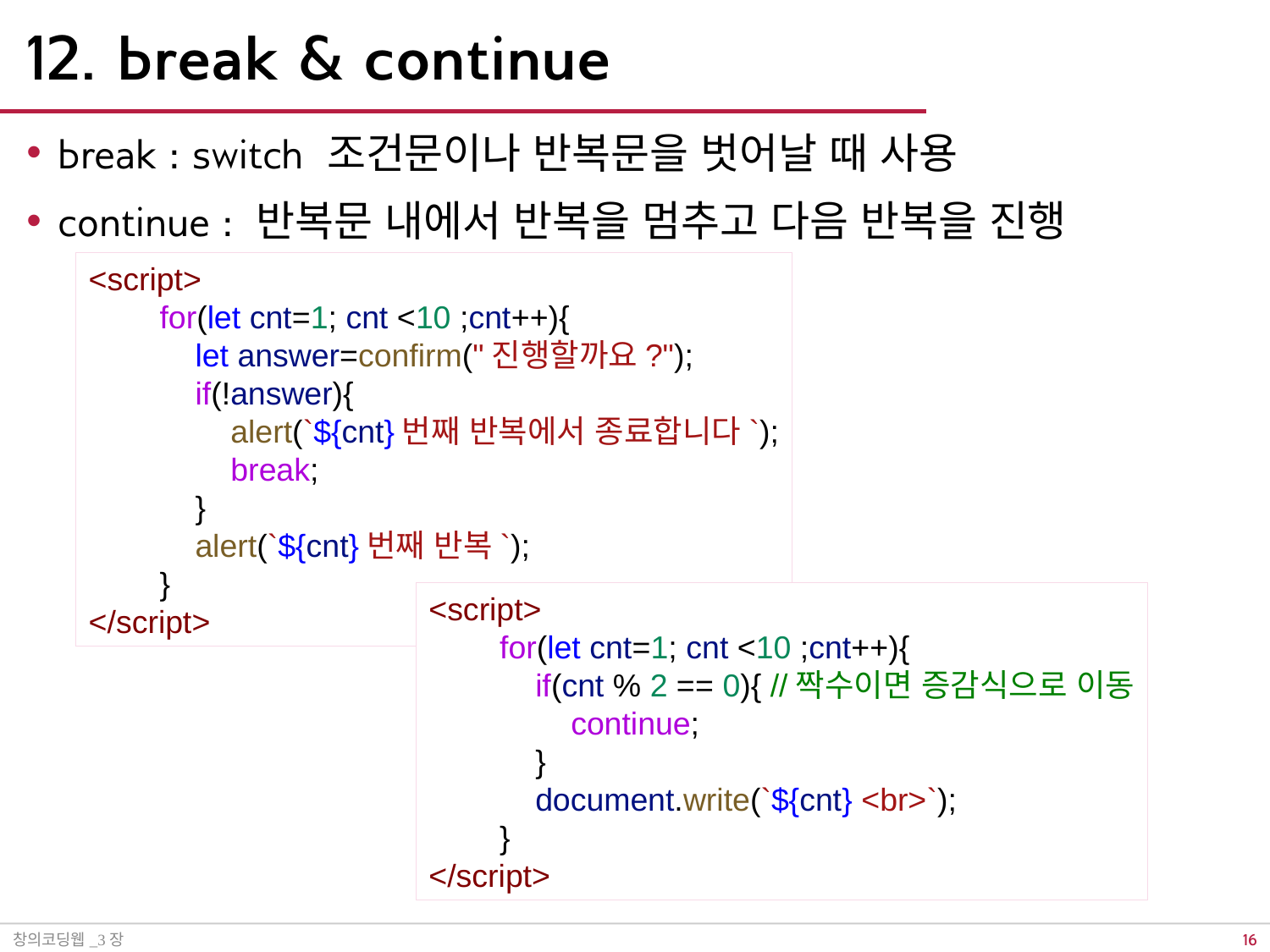

# 12. break & continue
break : switch 조건문이나 반복문을 벗어날 때 사용
continue : 반복문 내에서 반복을 멈추고 다음 반복을 진행
<script>
        for(let cnt=1; cnt <10 ;cnt++){
            let answer=confirm("진행할까요?");
            if(!answer){
                alert(`${cnt}번째 반복에서 종료합니다`);
                break;
            }
            alert(`${cnt}번째 반복`);
        }
</script>
<script>
        for(let cnt=1; cnt <10 ;cnt++){
            if(cnt % 2 == 0){ //짝수이면 증감식으로 이동
                continue;
            }
            document.write(`${cnt} <br>`);
        }
</script>
창의코딩웹_3장
16